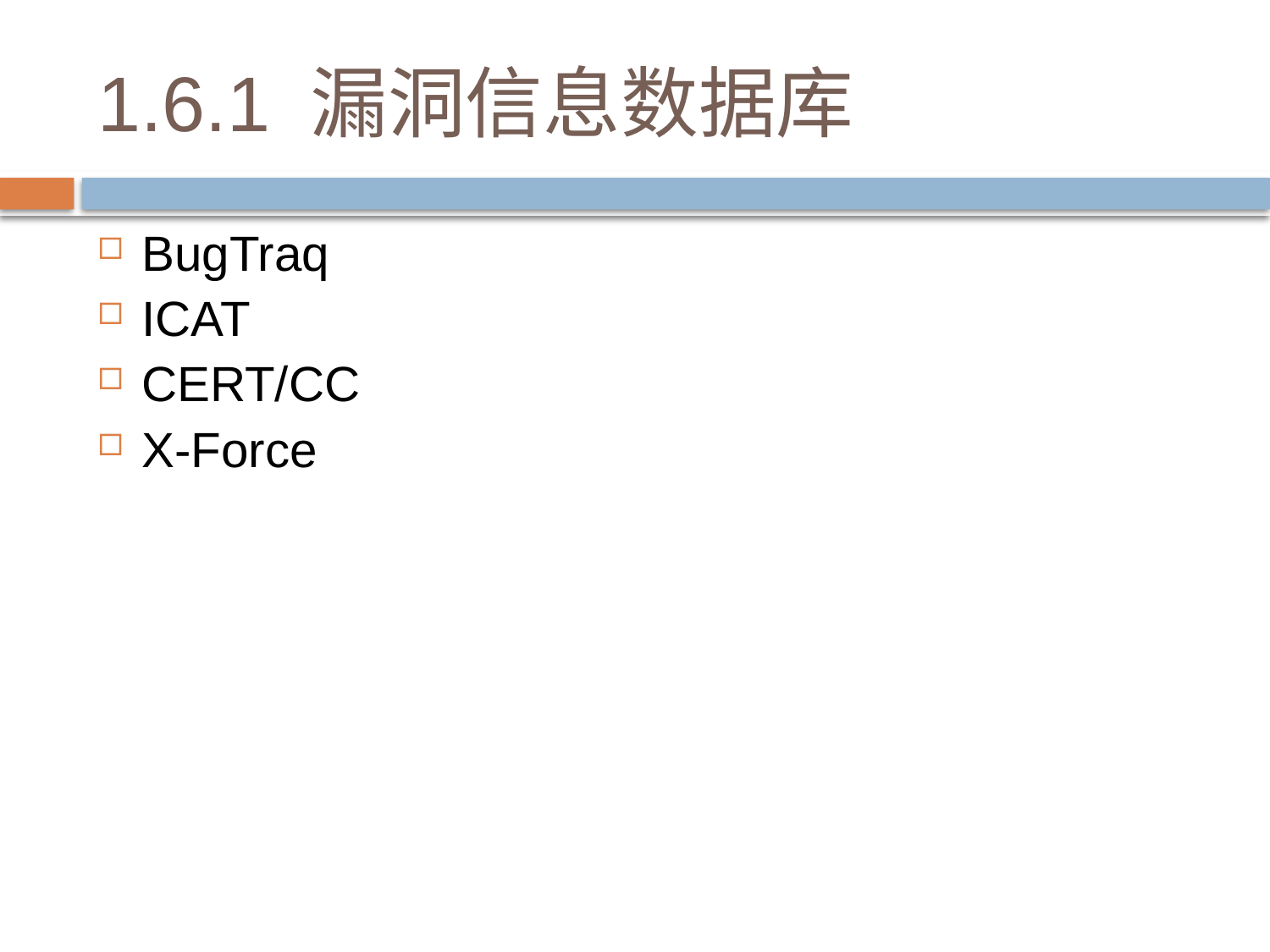

# 1.6.1 漏洞信息数据库
BugTraq
ICAT
CERT/CC
X-Force